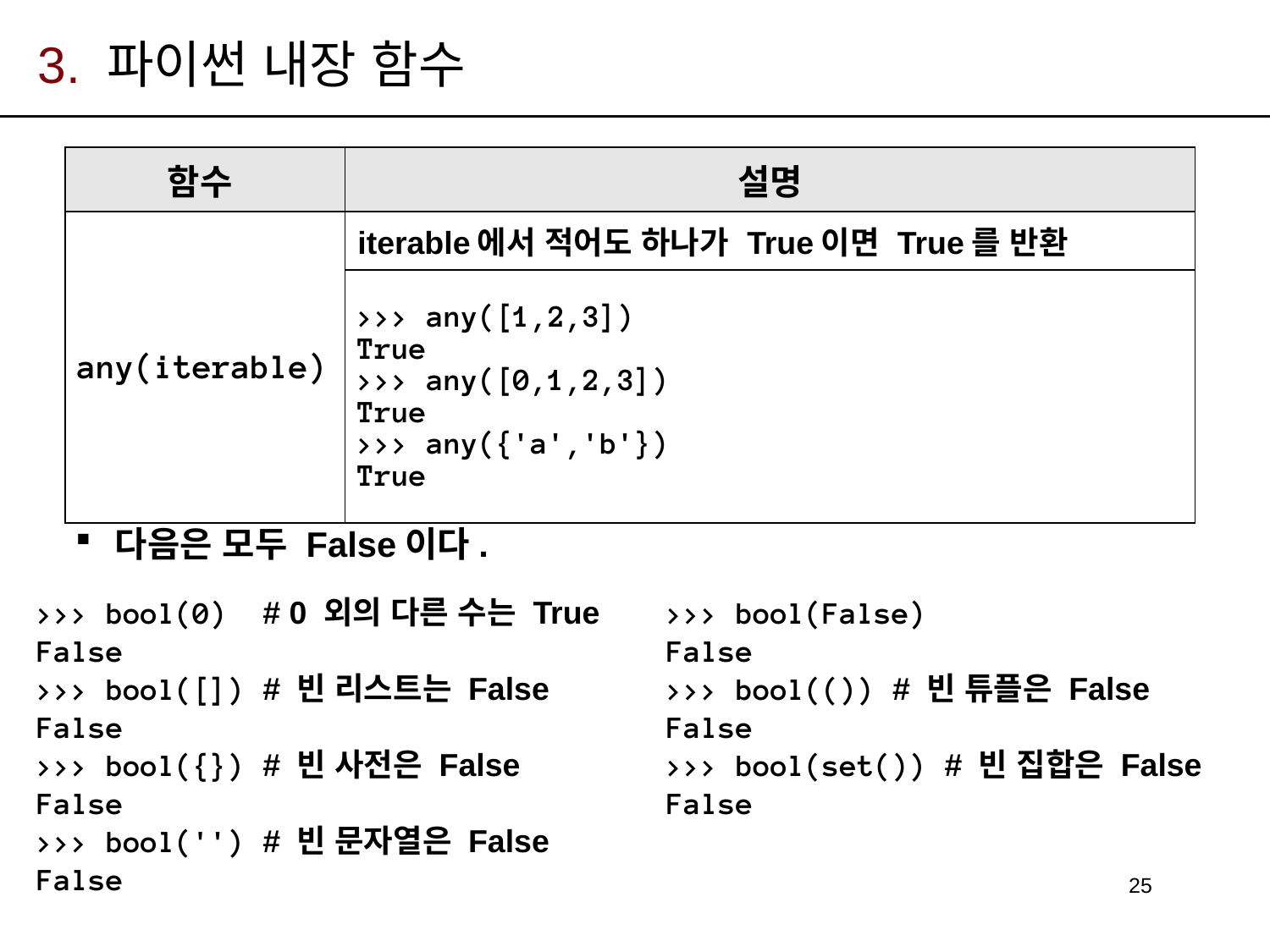

# 3. 파이썬 내장 함수
| 함수 | 설명 |
| --- | --- |
| any(iterable) | iterable에서 적어도 하나가 True이면 True를 반환 |
|  | >>> any([1,2,3]) True >>> any([0,1,2,3]) True >>> any({'a','b'}) True |
다음은 모두 False이다.
>>> bool(0)  # 0 외의 다른 수는 True
False
>>> bool([]) # 빈 리스트는 False
False
>>> bool({}) # 빈 사전은 False
False
>>> bool('') # 빈 문자열은 False
False
>>> bool(False)
False
>>> bool(()) # 빈 튜플은 False
False
>>> bool(set()) # 빈 집합은 False
False
25